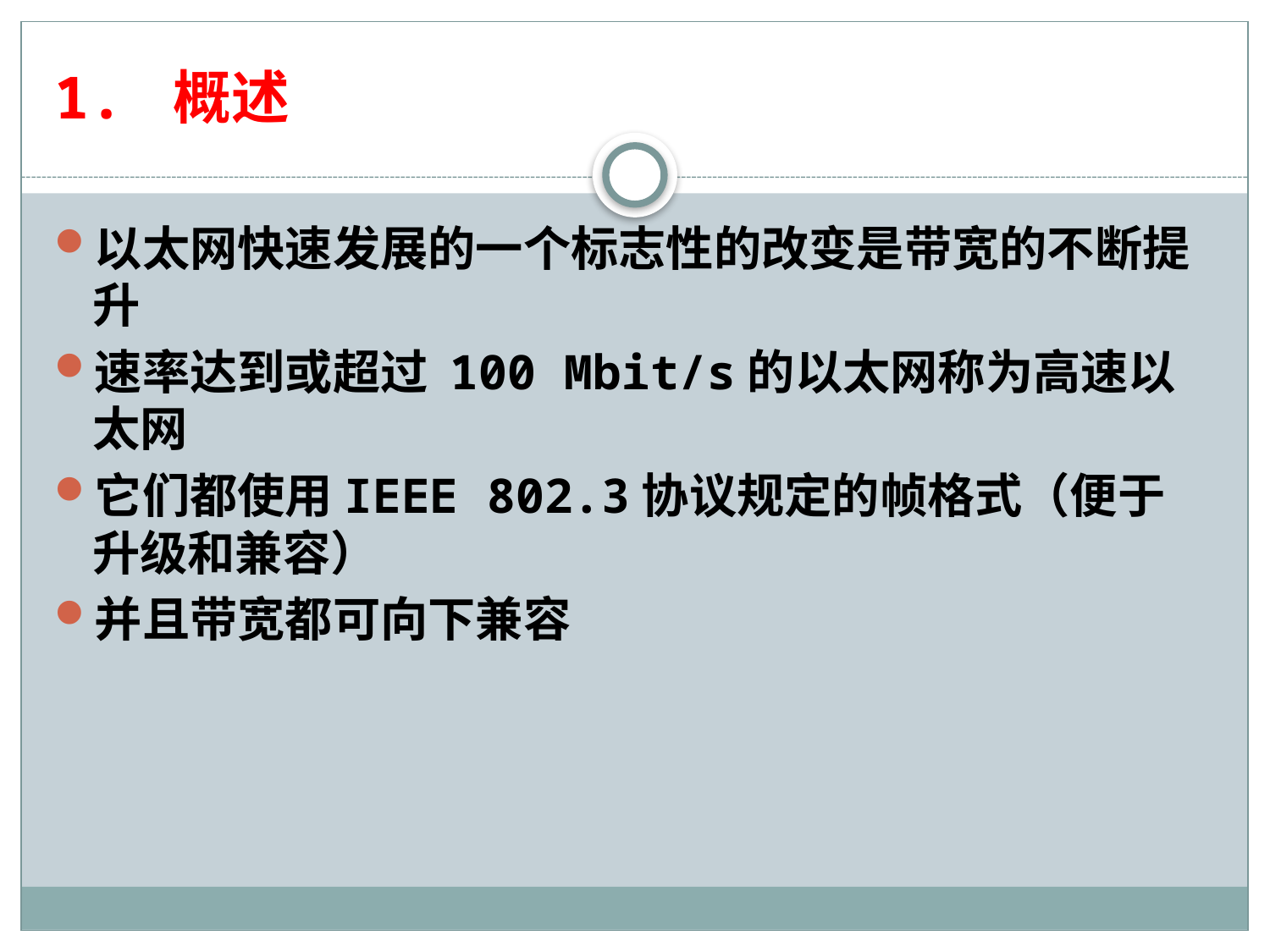

# 1. 概述
以太网快速发展的一个标志性的改变是带宽的不断提升
速率达到或超过 100 Mbit/s的以太网称为高速以太网
它们都使用IEEE 802.3协议规定的帧格式（便于升级和兼容）
并且带宽都可向下兼容